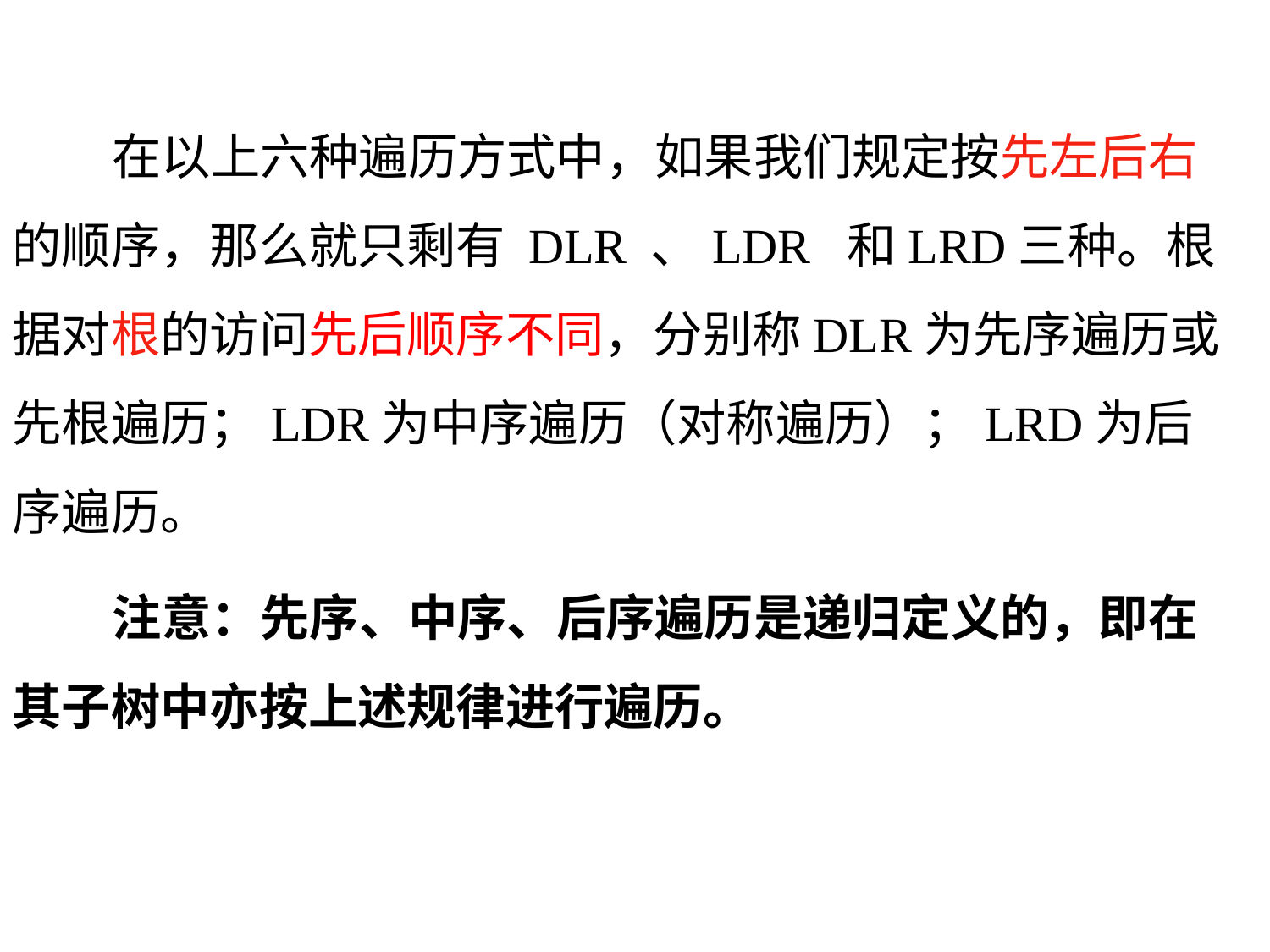

在以上六种遍历方式中，如果我们规定按先左后右的顺序，那么就只剩有 DLR 、LDR  和LRD三种。根据对根的访问先后顺序不同，分别称DLR为先序遍历或先根遍历；LDR为中序遍历（对称遍历）；LRD为后序遍历。
        注意：先序、中序、后序遍历是递归定义的，即在其子树中亦按上述规律进行遍历。